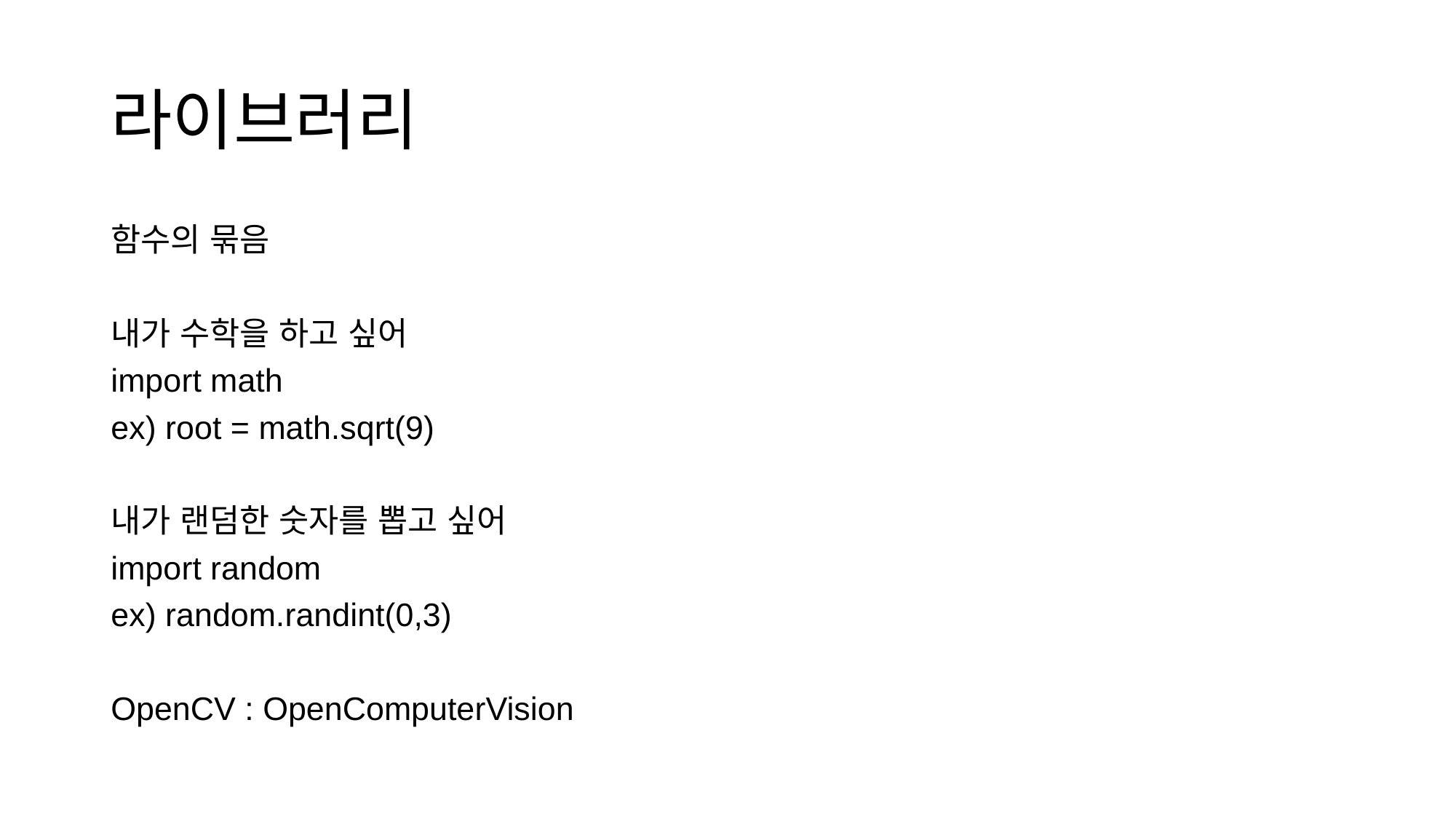

# 라이브러리
함수의 묶음

내가 수학을 하고 싶어
import math
ex) root = math.sqrt(9)

내가 랜덤한 숫자를 뽑고 싶어
import random
ex) random.randint(0,3)

OpenCV : OpenComputerVision